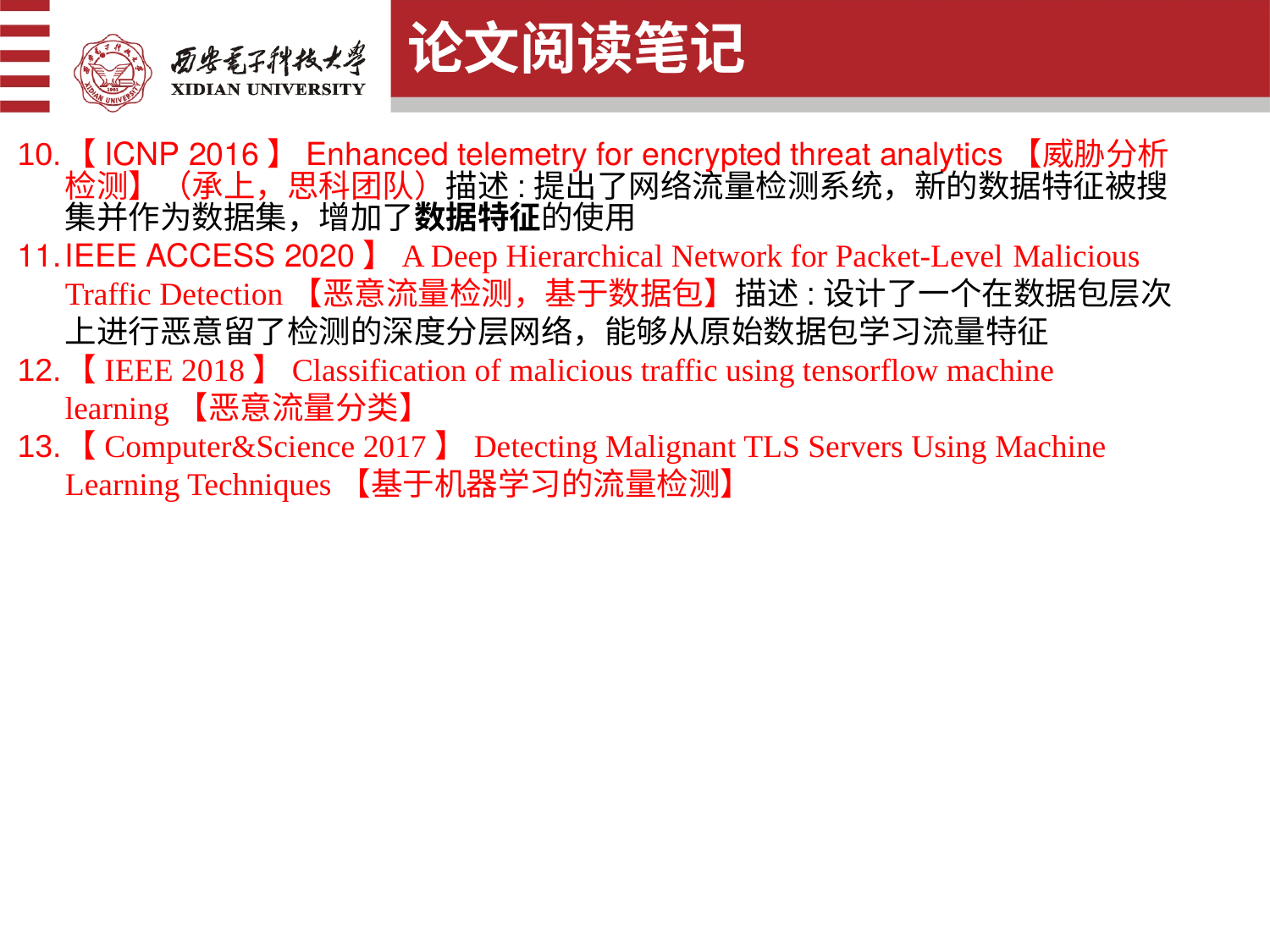

论文阅读笔记

【ICNP 2016】Enhanced telemetry for encrypted threat analytics【威胁分析检测】（承上，思科团队）描述:提出了网络流量检测系统，新的数据特征被搜集并作为数据集，增加了数据特征的使用
IEEE ACCESS 2020】A Deep Hierarchical Network for Packet-Level Malicious Traffic Detection【恶意流量检测，基于数据包】描述:设计了一个在数据包层次上进行恶意留了检测的深度分层网络，能够从原始数据包学习流量特征
【IEEE 2018】Classification of malicious traffic using tensorflow machine learning【恶意流量分类】
【Computer&Science 2017】Detecting Malignant TLS Servers Using Machine Learning Techniques【基于机器学习的流量检测】